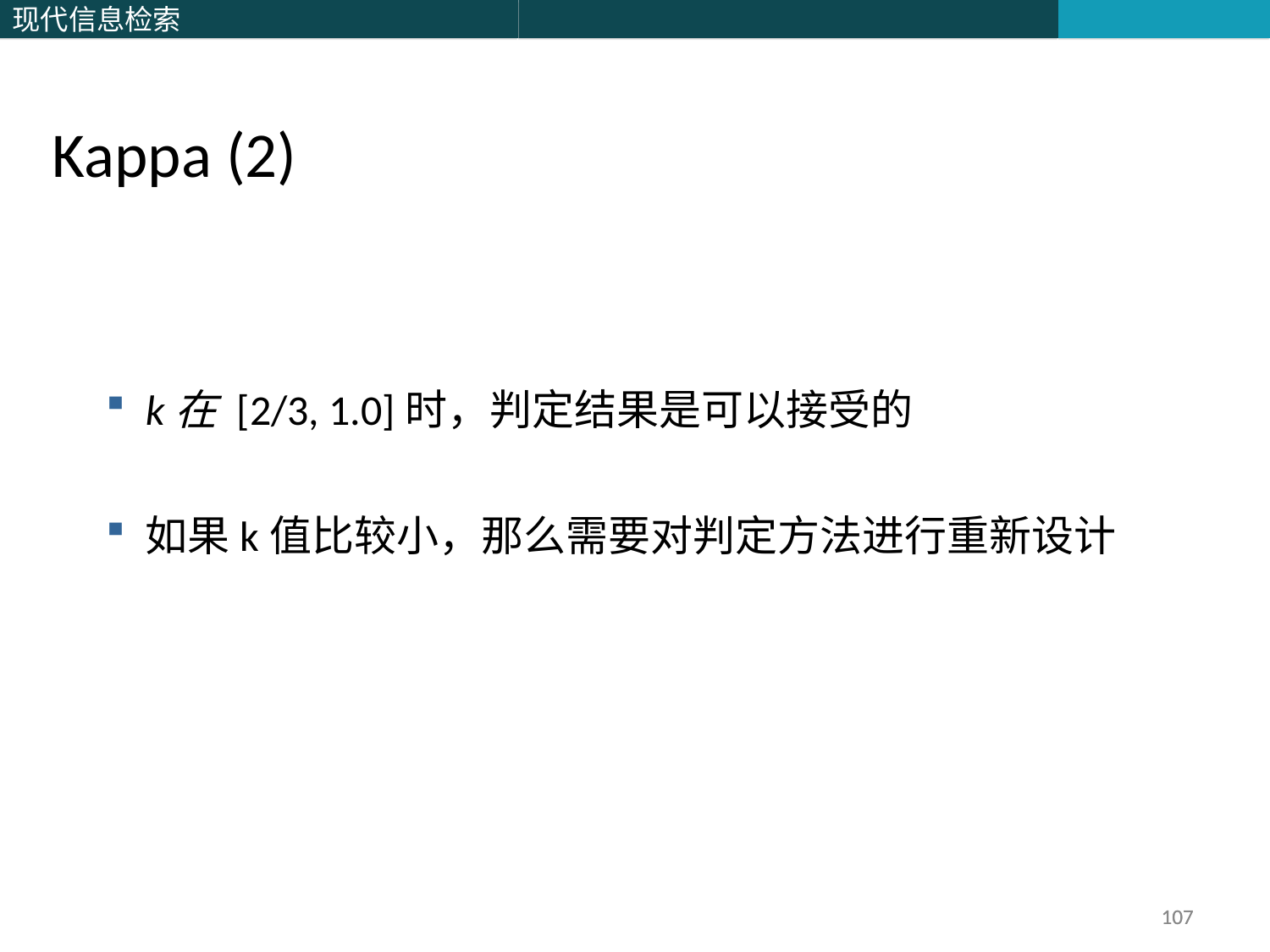

Kappa (2)
k在 [2/3, 1.0]时，判定结果是可以接受的

如果k值比较小，那么需要对判定方法进行重新设计
107
107